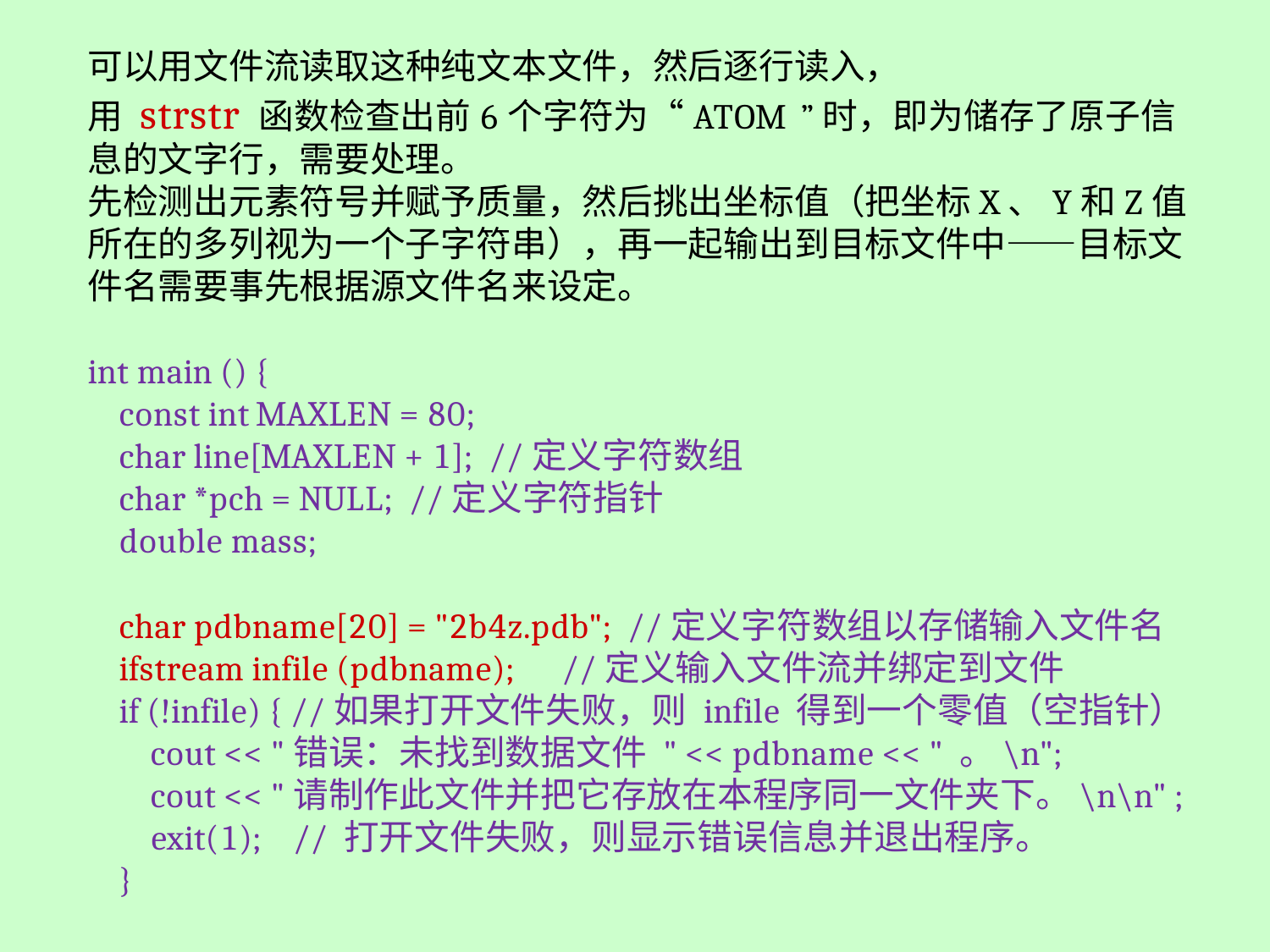

可以用文件流读取这种纯文本文件，然后逐行读入，
用 strstr 函数检查出前6个字符为“ATOM  ”时，即为储存了原子信息的文字行，需要处理。
先检测出元素符号并赋予质量，然后挑出坐标值（把坐标X、Y和Z值所在的多列视为一个子字符串），再一起输出到目标文件中——目标文件名需要事先根据源文件名来设定。

int main () {
    const int MAXLEN = 80;
    char line[MAXLEN + 1];  //定义字符数组
    char *pch = NULL;  //定义字符指针
    double mass;

    char pdbname[20] = "2b4z.pdb";  //定义字符数组以存储输入文件名
    ifstream infile (pdbname);      //定义输入文件流并绑定到文件
    if (!infile) { //如果打开文件失败，则 infile 得到一个零值（空指针）
        cout << "错误：未找到数据文件 " << pdbname << " 。\n";
        cout << "请制作此文件并把它存放在本程序同一文件夹下。\n\n" ;
        exit(1);    // 打开文件失败，则显示错误信息并退出程序。
    }
76